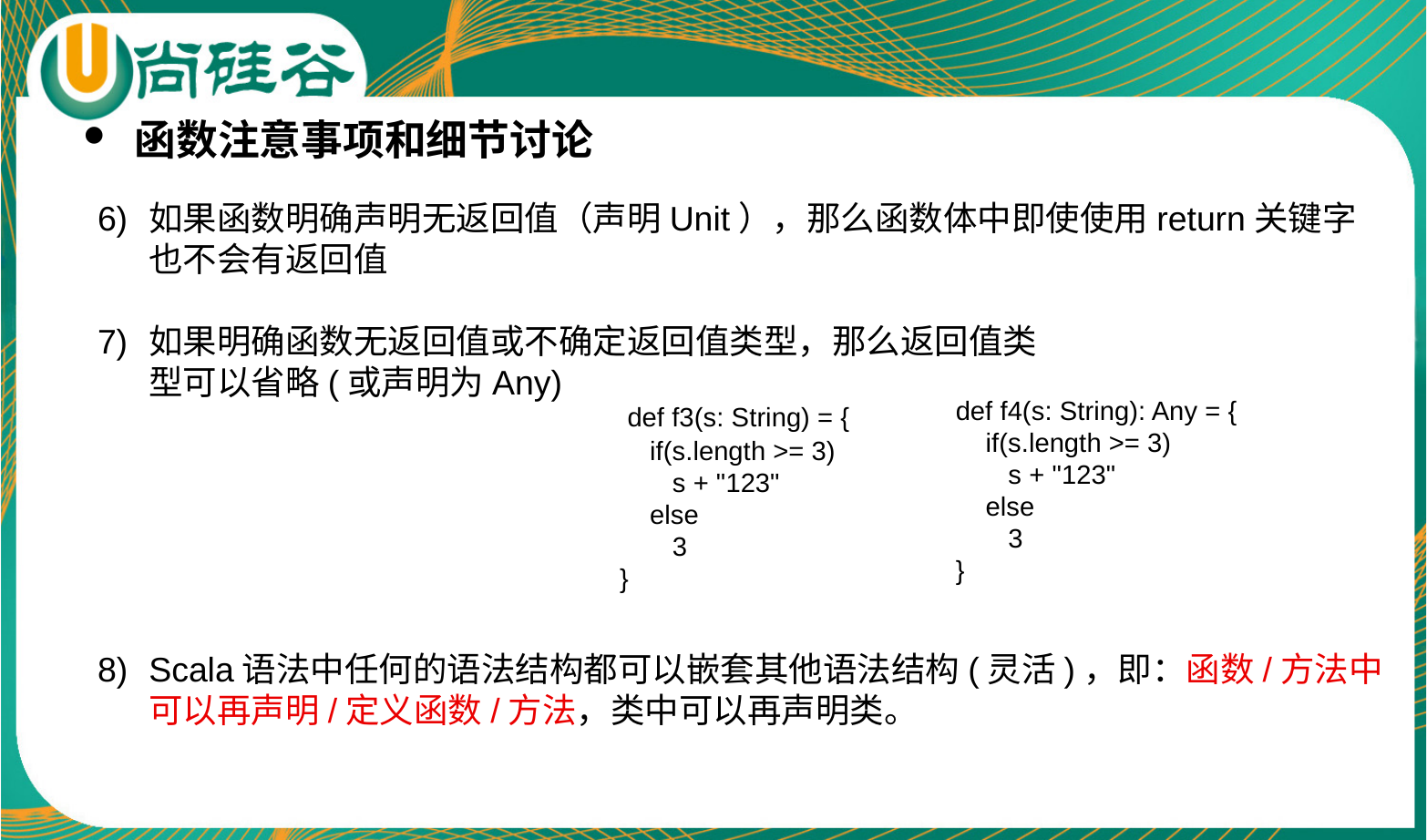

函数注意事项和细节讨论

如果函数明确声明无返回值（声明Unit），那么函数体中即使使用return关键字也不会有返回值

如果明确函数无返回值或不确定返回值类型，那么返回值类
型可以省略(或声明为Any)

Scala语法中任何的语法结构都可以嵌套其他语法结构(灵活)，即：函数/方法中可以再声明/定义函数/方法，类中可以再声明类。

 def f3(s: String) = {
    if(s.length >= 3)
       s + "123"
    else
       3
}
def f4(s: String): Any = {
    if(s.length >= 3)
       s + "123"
    else
       3
}